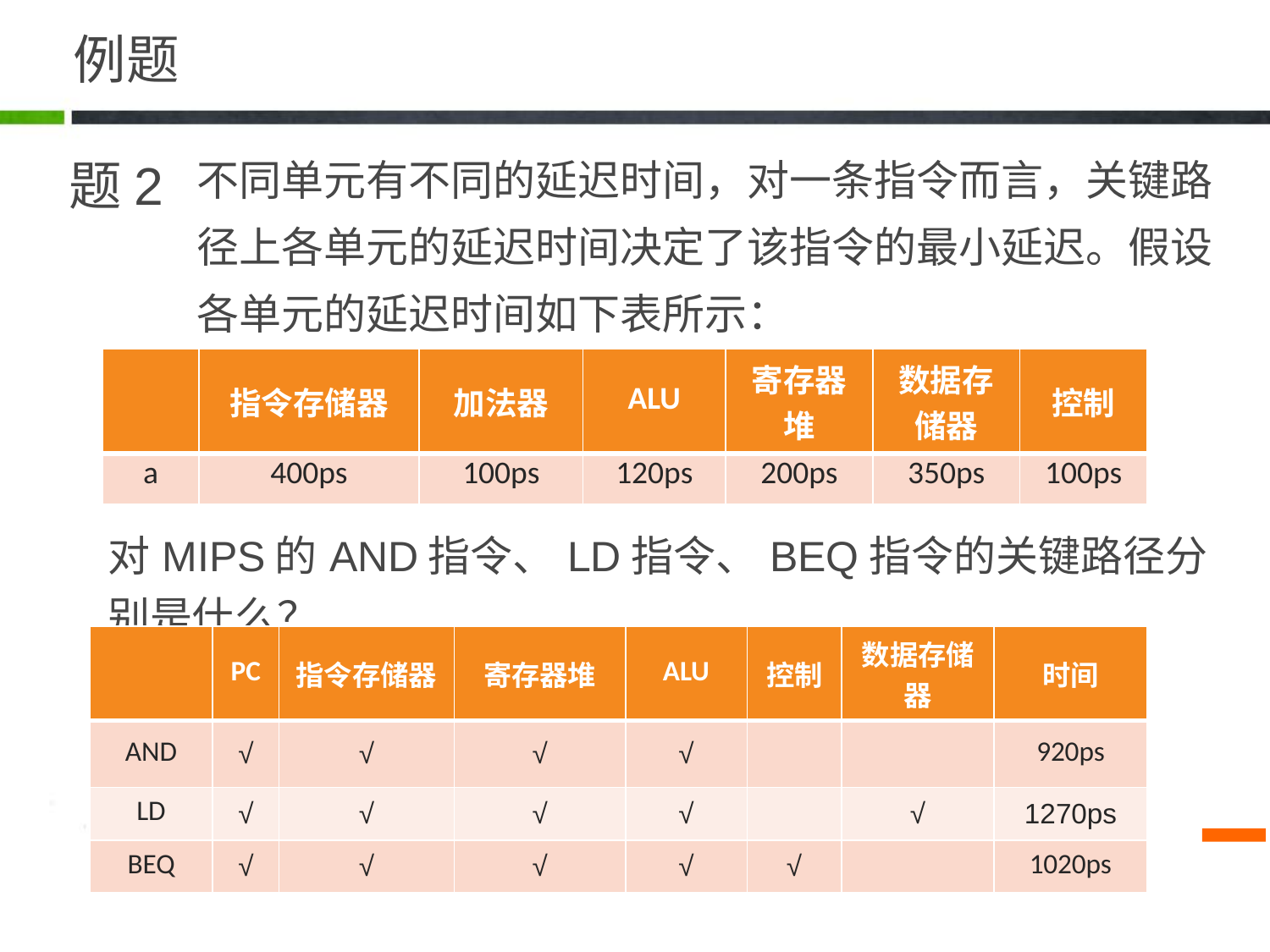

# 例题
不同单元有不同的延迟时间，对一条指令而言，关键路径上各单元的延迟时间决定了该指令的最小延迟。假设各单元的延迟时间如下表所示：
题2
|  | 指令存储器 | 加法器 | ALU | 寄存器堆 | 数据存储器 | 控制 |
| --- | --- | --- | --- | --- | --- | --- |
| a | 400ps | 100ps | 120ps | 200ps | 350ps | 100ps |
对MIPS的AND指令、LD指令、BEQ指令的关键路径分别是什么？
|  | PC | 指令存储器 | 寄存器堆 | ALU | 控制 | 数据存储器 | 时间 |
| --- | --- | --- | --- | --- | --- | --- | --- |
| AND | √ | √ | √ | √ |  |  | 920ps |
| LD | √ | √ | √ | √ |  | √ | 1270ps |
| BEQ | √ | √ | √ | √ | √ |  | 1020ps |